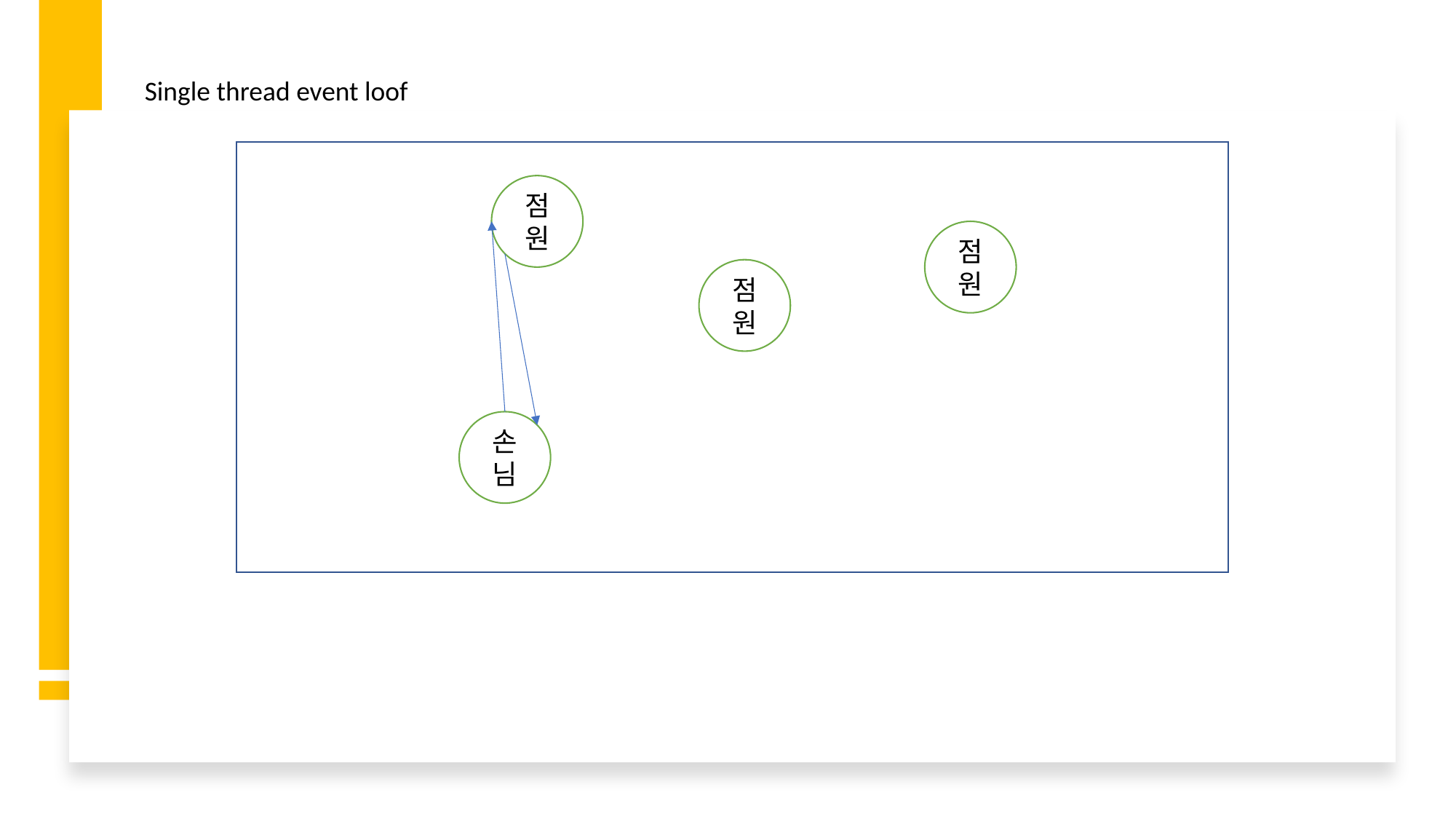

Single thread event loof

점원
점원
점원

손님